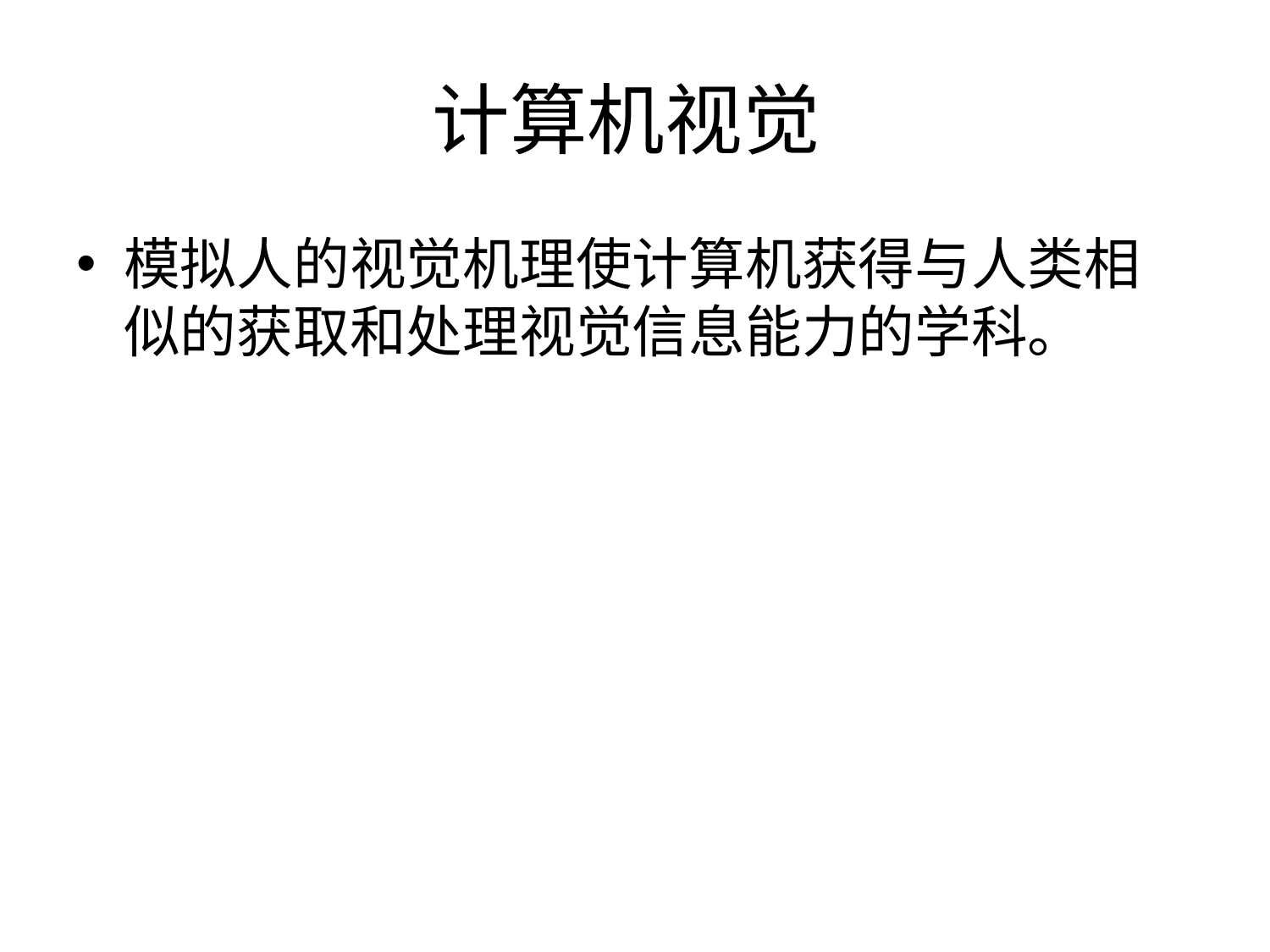

# 计算机视觉
模拟人的视觉机理使计算机获得与人类相似的获取和处理视觉信息能力的学科。